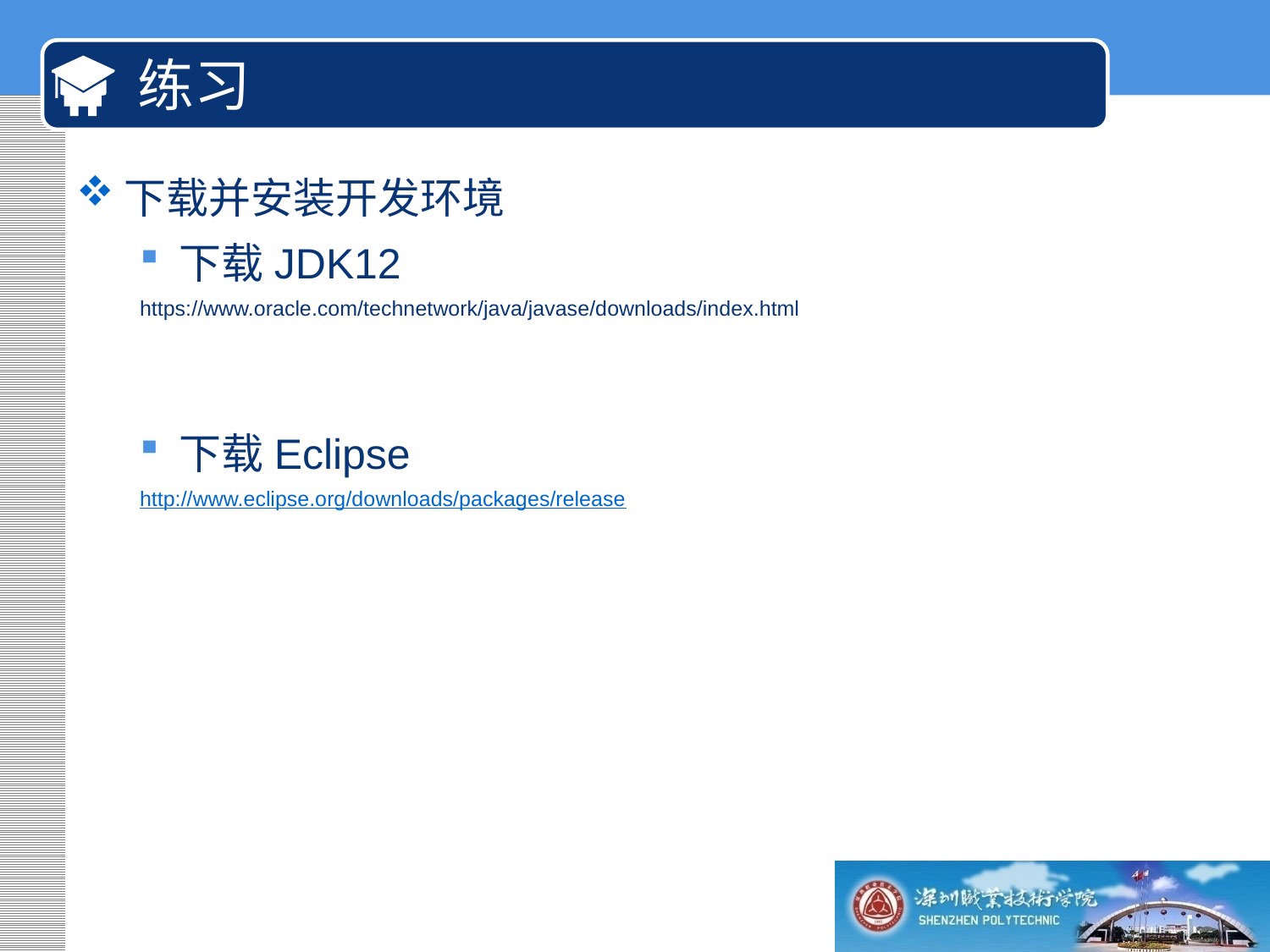

# 练习
下载并安装开发环境
下载JDK12
https://www.oracle.com/technetwork/java/javase/downloads/index.html

下载Eclipse
http://www.eclipse.org/downloads/packages/release